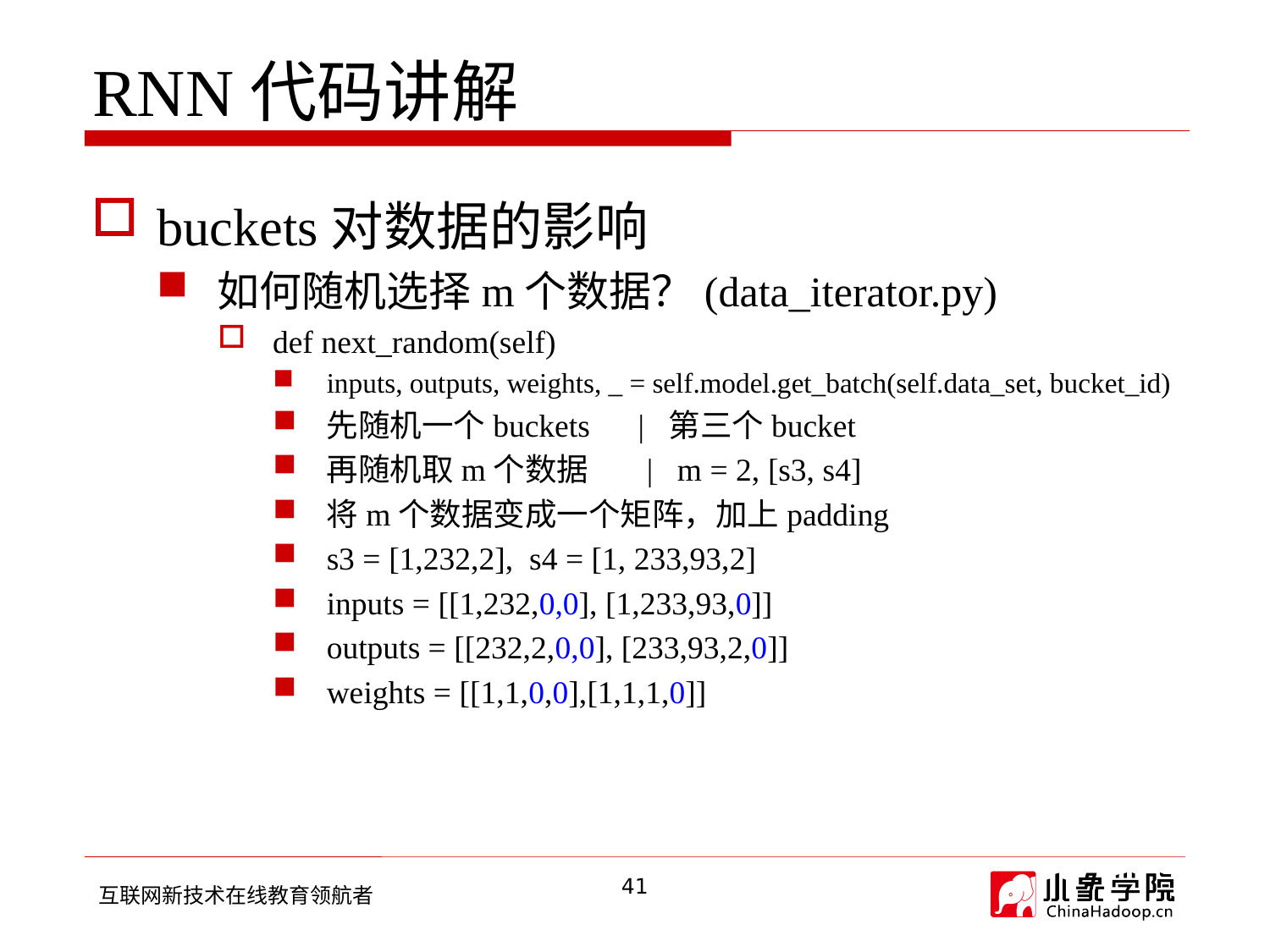

# RNN代码讲解
buckets对数据的影响
如何随机选择m个数据？(data_iterator.py)
def next_random(self)
inputs, outputs, weights, _ = self.model.get_batch(self.data_set, bucket_id)
先随机一个buckets      |  第三个bucket
再随机取m个数据       |   m = 2, [s3, s4]
将m个数据变成一个矩阵，加上padding
s3 = [1,232,2],  s4 = [1, 233,93,2]
inputs = [[1,232,0,0], [1,233,93,0]]
outputs = [[232,2,0,0], [233,93,2,0]]
weights = [[1,1,0,0],[1,1,1,0]]
41